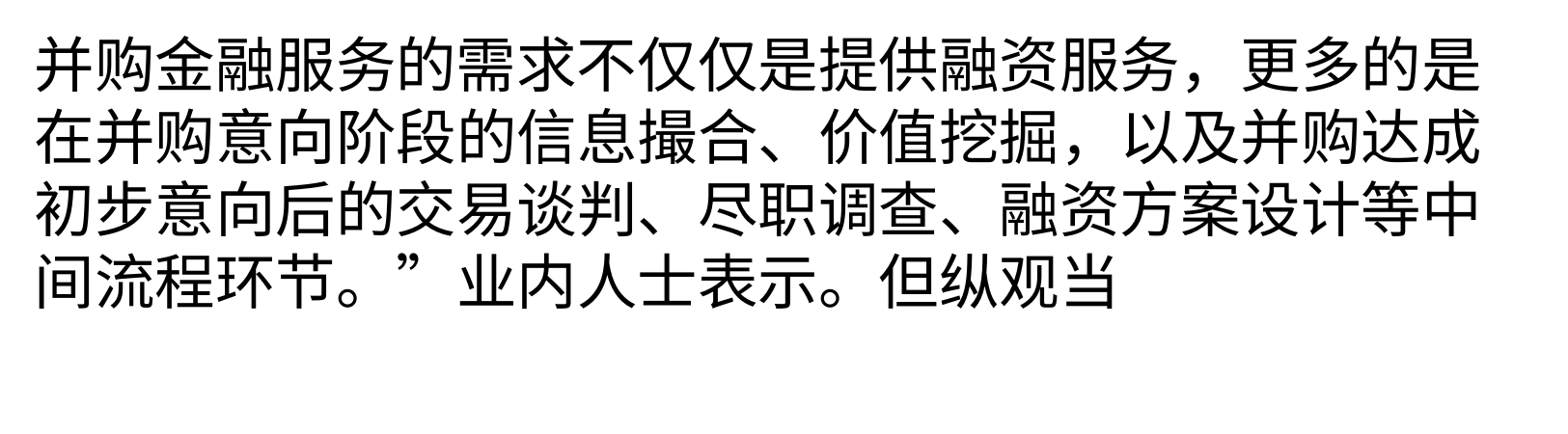

并购金融服务的需求不仅仅是提供融资服务，更多的是在并购意向阶段的信息撮合、价值挖掘，以及并购达成初步意向后的交易谈判、尽职调查、融资方案设计等中间流程环节。”业内人士表示。但纵观当